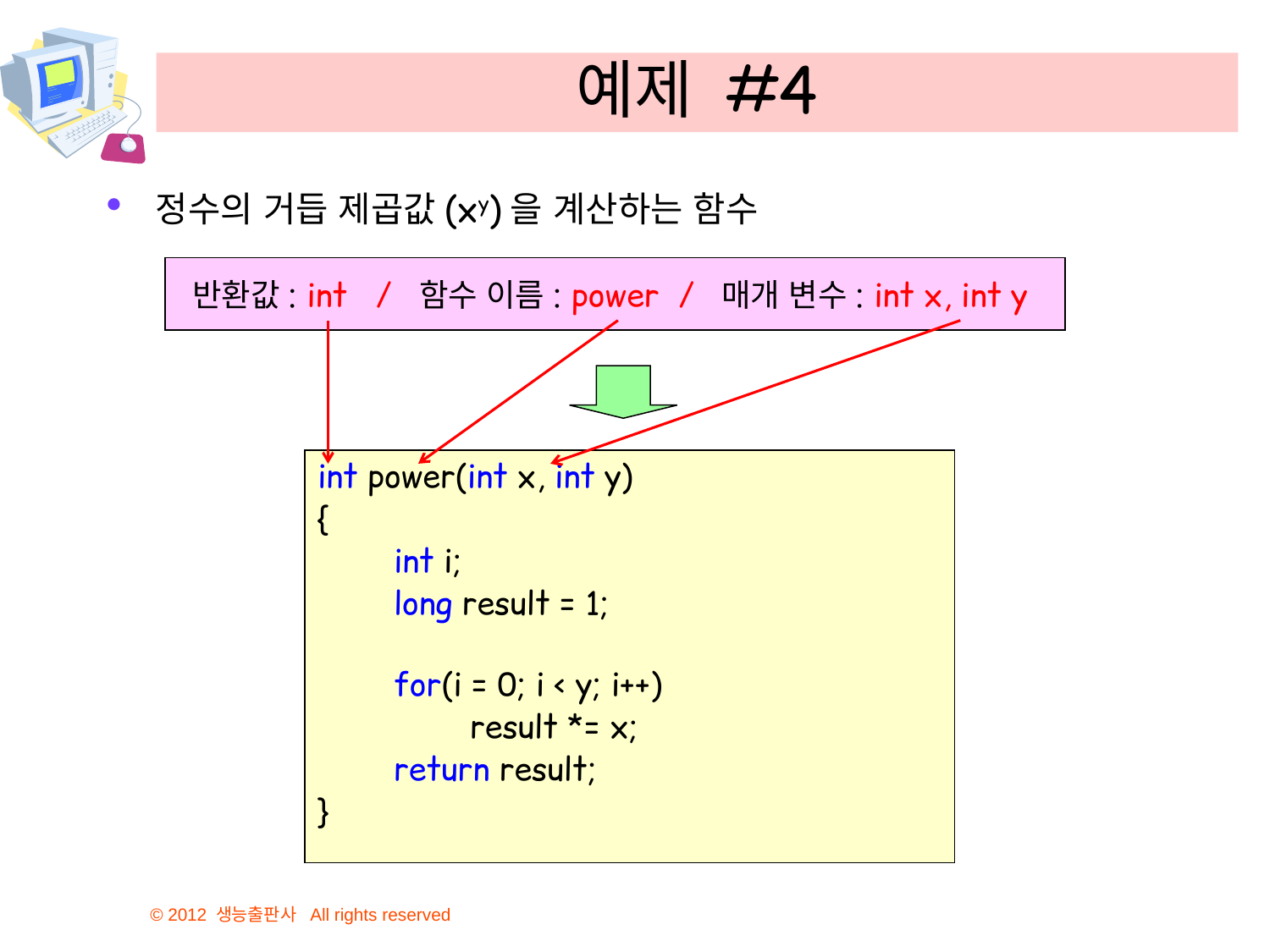

# 예제 #4
정수의 거듭 제곱값(xy)을 계산하는 함수
반환값: int   /  함수 이름: power  /  매개 변수: int x, int y

int power(int x, int y)
{
        int i;
        long result = 1;
   for(i = 0; i < y; i++)
                result *= x;
        return result;
}